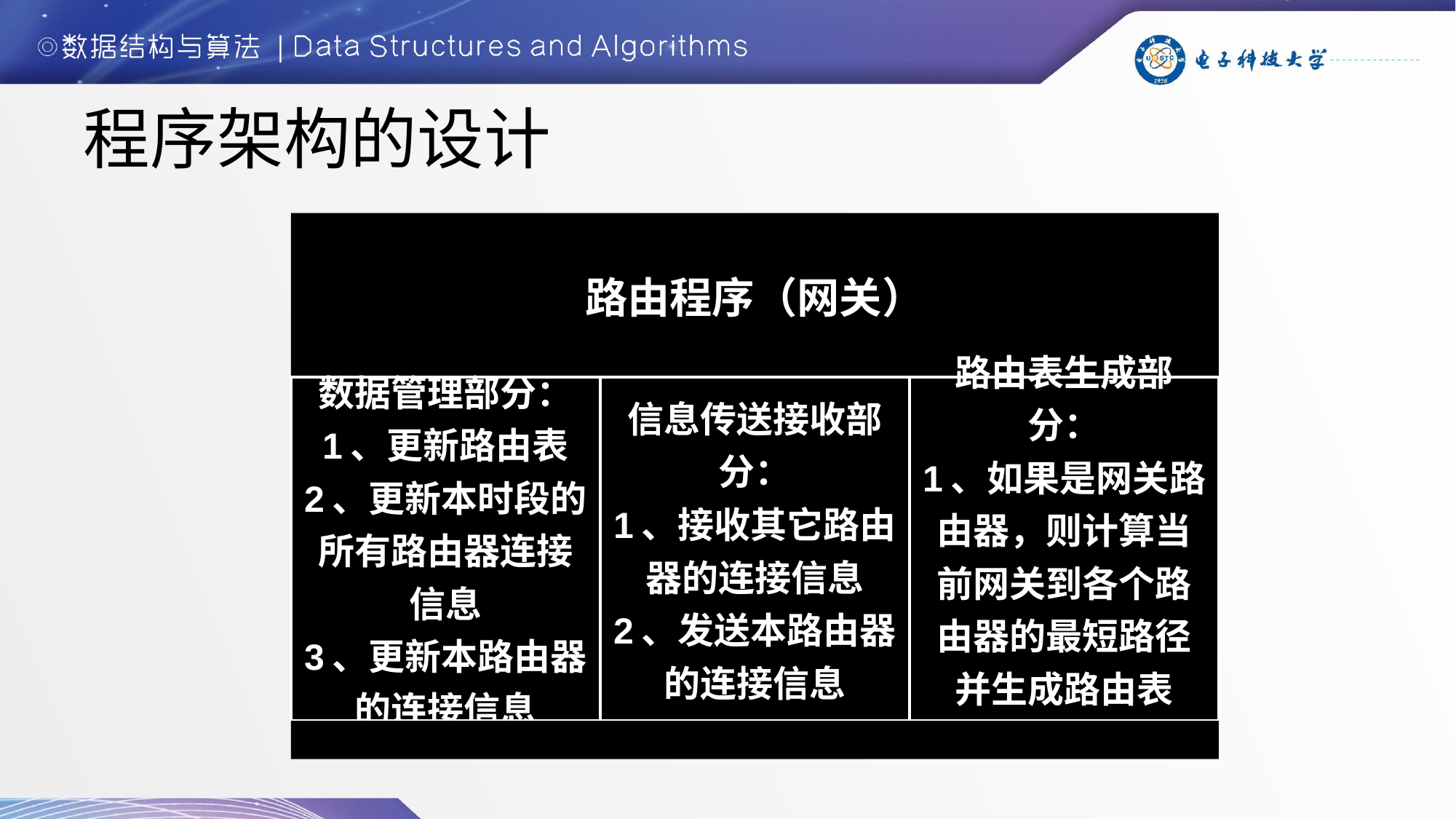

# 程序架构的设计
路由程序（网关）
数据管理部分：
1、更新路由表
3、更新本路由器的连接信息
信息传送接收部分：